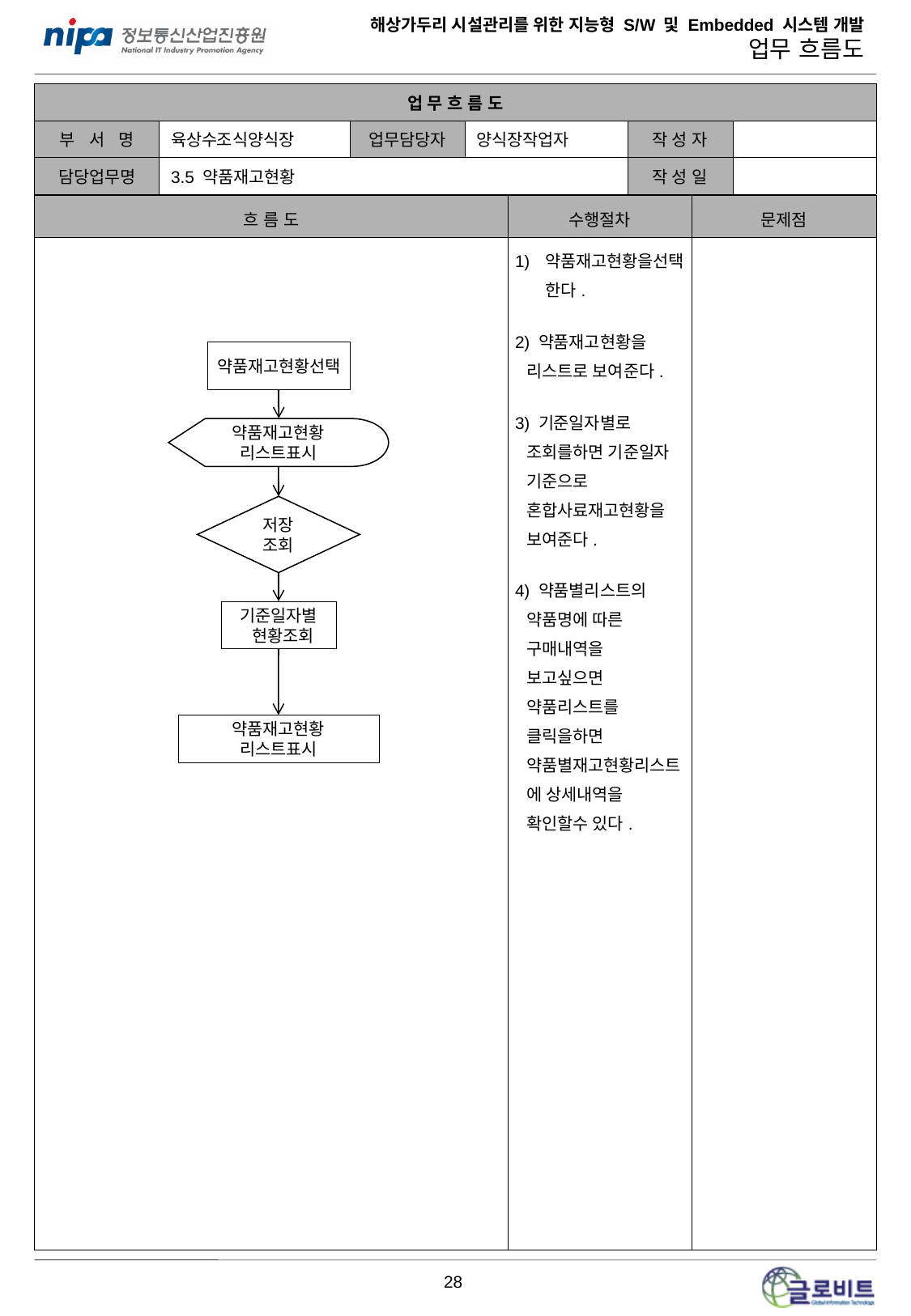

| 업 무 흐 름 도 |  |  |  |  |  |
| --- | --- | --- | --- | --- | --- |
| 부 서 명 | 육상수조식양식장 | 업무담당자 | 양식장작업자 | 작 성 자 |  |
| 담당업무명 | 3.5 약품재고현황 |  |  | 작 성 일 |  |
| 흐 름 도 | 수행절차 | 문제점 |
| --- | --- | --- |
|  | 약품재고현황을선택한다. 2) 약품재고현황을 리스트로 보여준다. 3) 기준일자별로 조회를하면 기준일자 기준으로 혼합사료재고현황을 보여준다. 4) 약품별리스트의 약품명에 따른 구매내역을 보고싶으면 약품리스트를 클릭을하면 약품별재고현황리스트에 상세내역을 확인할수 있다. |  |
약품재고현황선택
약품재고현황
리스트표시

저장
조회

기준일자별
 현황조회

약품재고현황
리스트표시